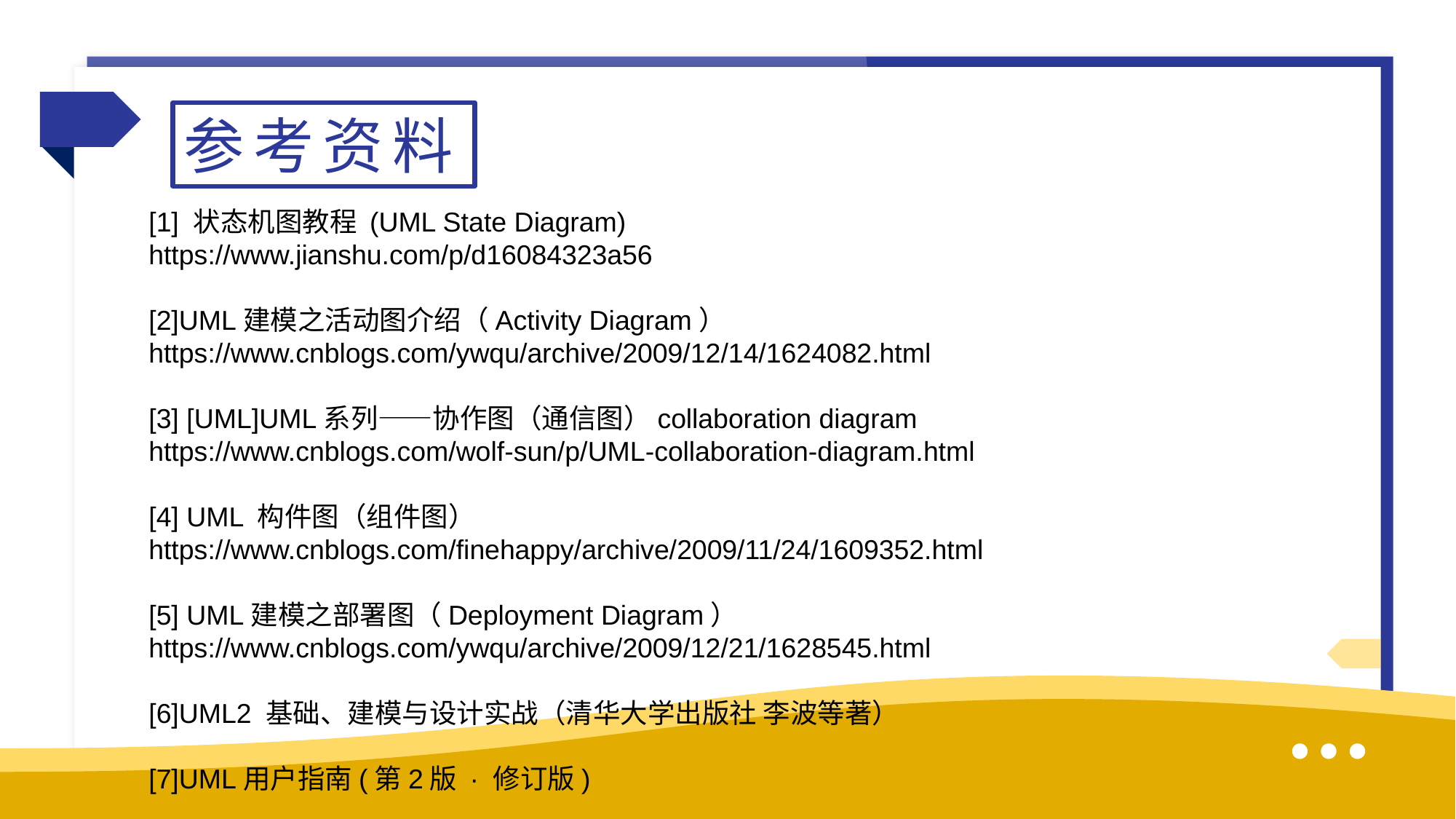

参考资料
[1] 状态机图教程 (UML State Diagram)
https://www.jianshu.com/p/d16084323a56

[2]UML建模之活动图介绍（Activity Diagram）
https://www.cnblogs.com/ywqu/archive/2009/12/14/1624082.html

[3] [UML]UML系列——协作图（通信图）collaboration diagram
https://www.cnblogs.com/wolf-sun/p/UML-collaboration-diagram.html

[4] UML 构件图（组件图）
https://www.cnblogs.com/finehappy/archive/2009/11/24/1609352.html

[5] UML建模之部署图（Deployment Diagram）
https://www.cnblogs.com/ywqu/archive/2009/12/21/1628545.html

[6]UML2 基础、建模与设计实战（清华大学出版社 李波等著）

[7]UML用户指南(第2版 · 修订版)